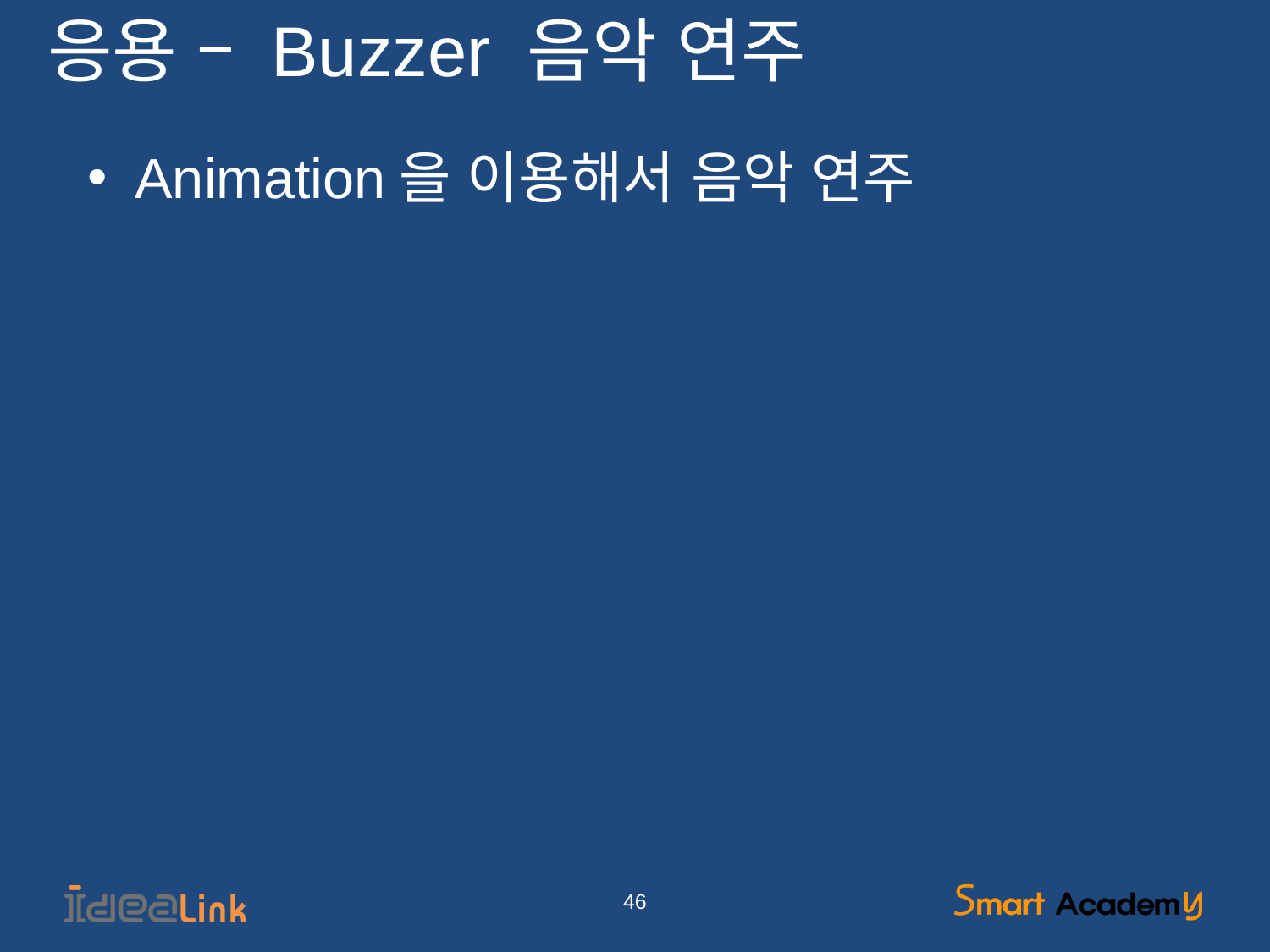

# 응용 – Buzzer 음악 연주
Animation을 이용해서 음악 연주
46